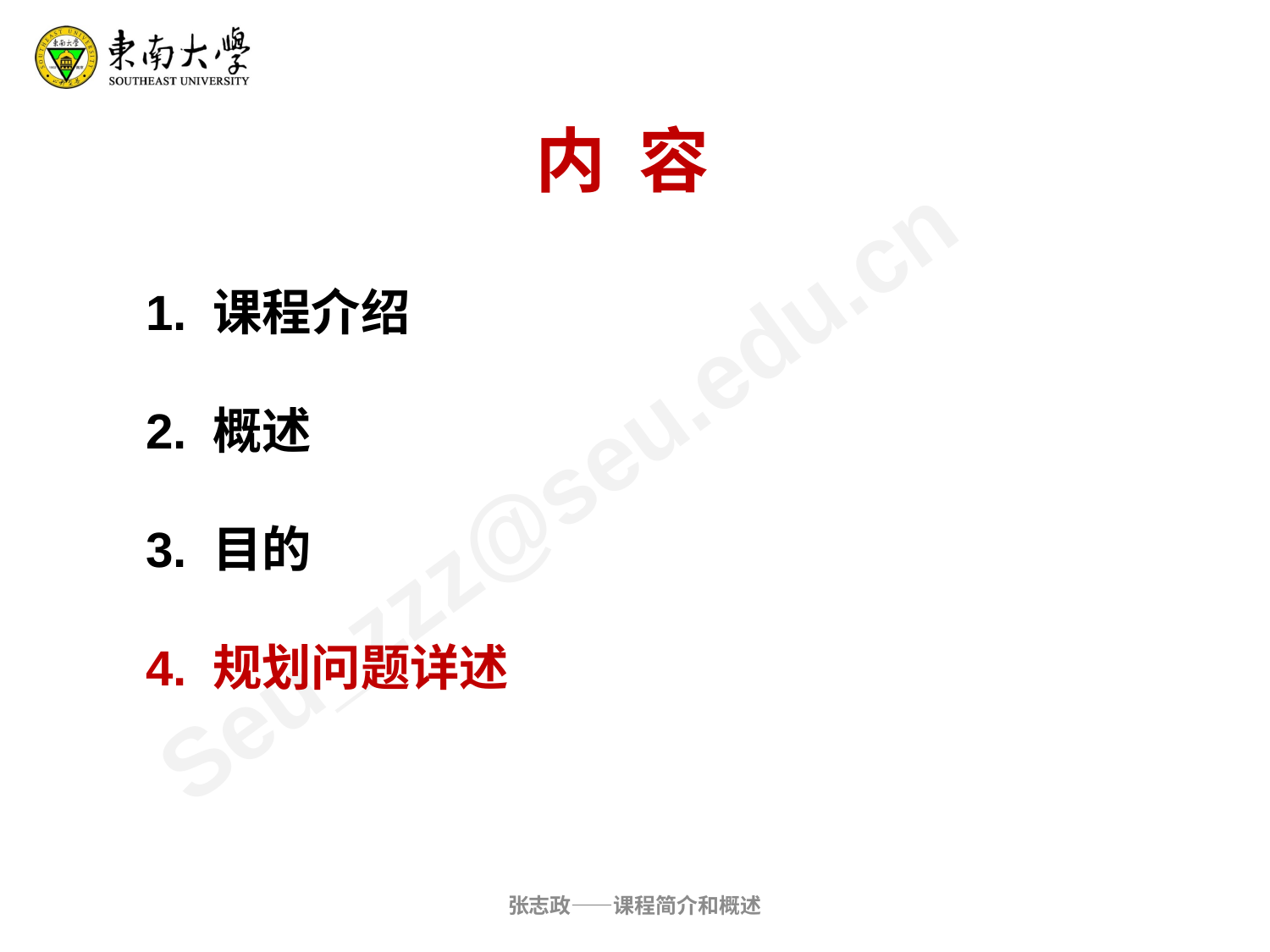

内  容
1. 课程介绍
2. 概述
3. 目的
4. 规划问题详述

张志政——课程简介和概述
29